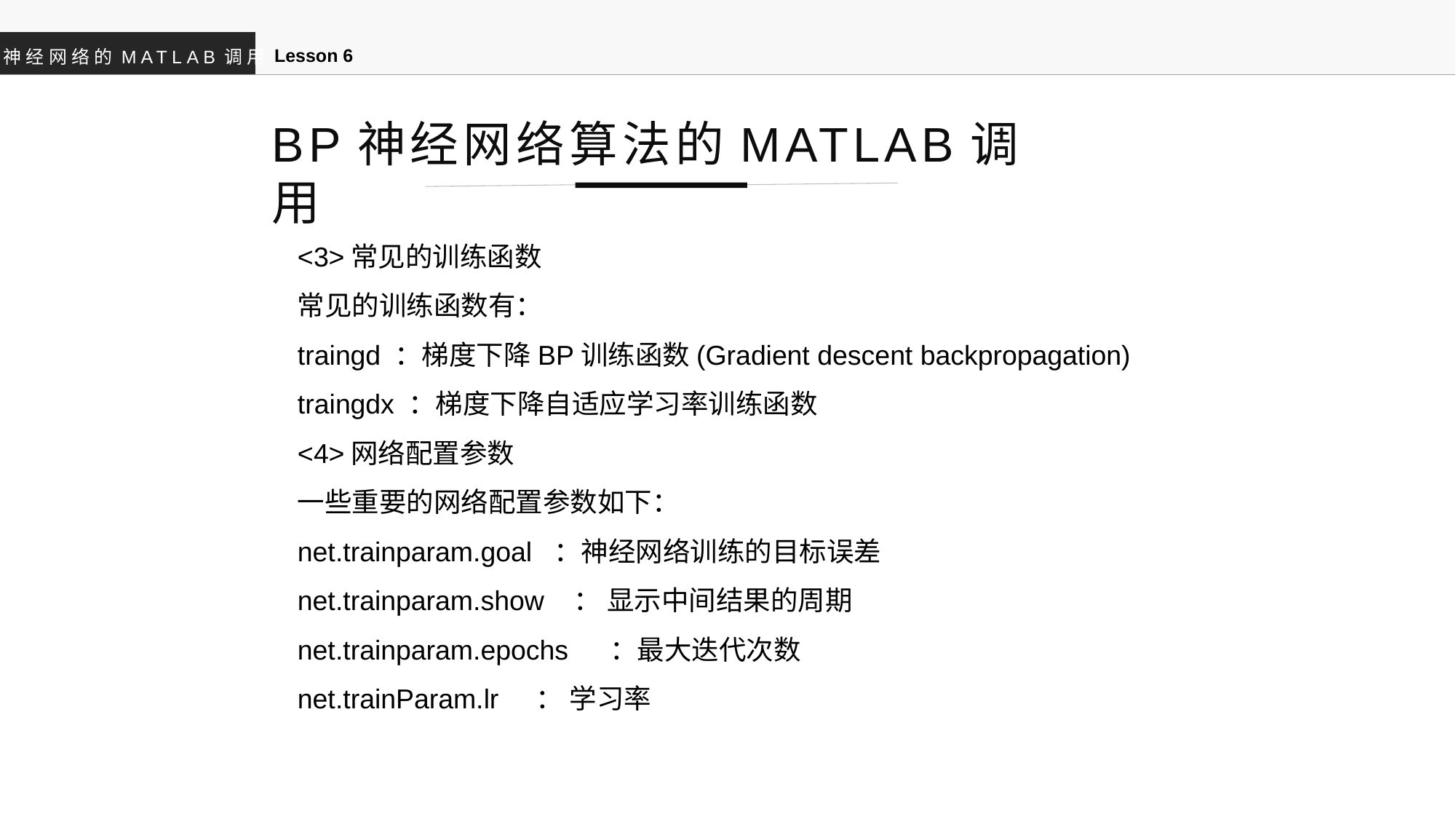

Lesson 6
神经网络的MATLAB调用
BP神经网络算法的MATLAB调用

<3>常见的训练函数
常见的训练函数有：
traingd ：梯度下降BP训练函数(Gradient descent backpropagation)
traingdx ：梯度下降自适应学习率训练函数
<4>网络配置参数
一些重要的网络配置参数如下：
net.trainparam.goal  ：神经网络训练的目标误差
net.trainparam.show   ： 显示中间结果的周期
net.trainparam.epochs 　：最大迭代次数
net.trainParam.lr    ： 学习率